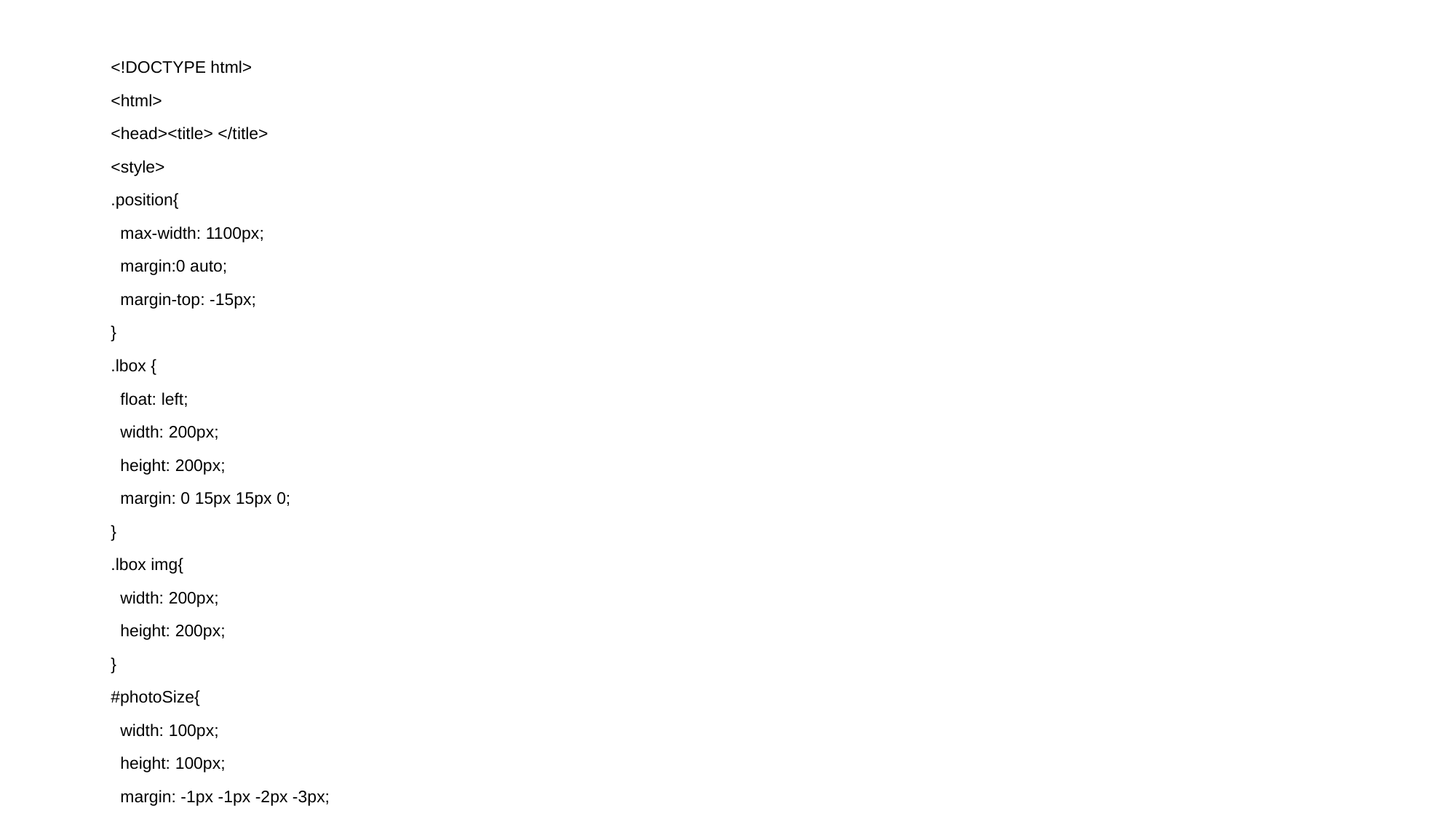

<!DOCTYPE html>
<html>
<head><title> </title>
<style>
.position{
  max-width: 1100px;
  margin:0 auto;
  margin-top: -15px;
}
.lbox {
  float: left;
  width: 200px;
  height: 200px;
  margin: 0 15px 15px 0;
}
.lbox img{
  width: 200px;
  height: 200px;
}
#photoSize{
  width: 100px;
  height: 100px;
  margin: -1px -1px -2px -3px;
}
ul{
  background: black;
  margin-left: 100px;
  padding: 10px;
  width: 1300px;
  height: 30px;
}
ul li{
  background: black;
  color:white;
  list-style:none;
  float: left;
  padding:0px;
}
</style>
<p>
</head>
<body>
<h1 class=position>My exciting website!</h1>
<div>&nbsp;</div>

<ul>
  <li style="margin-left: 15px;">Home</li>
  <li style="margin-left: 245px;">Blog</li>
  <li style="margin-left: 245px;">About us</li>
  <li style="margin-left: 245px;">Our history</li>
  <li style="margin-left: 245px;">Contacts</li>
</ul>

<table class="position" style="border-spacing: 15px;">
  <!--1줄-->
  <thead>
    <tr>
      <td rowspan= "2" style="width:750px; height:10px;"><h2>An Exciting Blog Post</h2></td>
      <td style="width:250px;"><h2>Photography</h2></td>
    </tr>
  </thead>

  <!--2줄-->
  <tbody>
    <tr>
    <td rowspan="3">
      <div class="lbox">
        <img src="photo01.png">
      </div>
[인터풋볼=잘츠부르크(오스트리아)] 임진욱 통신원 = 레드불 잘츠부르크가 헹크를 꺾고 챔피언스리그 첫 승을 신고했다. 황희찬은 1골 2도움으로 펄펄 날았다.<p>
레드불 잘츠부르크는 18일 오전 4시(한국시간) 오스트리아 잘츠부르크에 위치한 레드불 아레나에서 열린 헹크와의 2019-20 시즌 유럽축구연맹(UEFA) 챔피언스리그(UCL) E조 조별리그 1차전 홈경기에서 6-2 대승을 거뒀다.<p>
[선발 라인업] 황희찬, 생애 첫 챔피언스리그 본선 선발 출격!<br>
황희찬은 홀란드와 함께 투톱을 이뤄 공격 선봉에 섰다. 측면에 미나미노와 스조보살라이가 자리했고, 중원에 베르네데, 유누조비치가 포진했다. 4백은 크리스텐센, 라말류, 뵈버, 울메르였고, 골문은 스탄코비치가 지켰다.<p>
[전반전] 황소같았던 잘츠부르크, 폭풍 5골+대승 예감<p>
전반 2분 만에 잘츠부르크가 앞서갔다. 미나미노가 내준 공을 홀란드가 침착하게 마무리하며 헹크의 골망을 갈랐다. 기세를 올린 잘츠부르크는 파상공세를 펼쳤다. 전반 34분, 황희찬이 상대 수비와의 경합을 이겨냈고, 홀란드에게 공을 내줬다. 이를 홀란드가 마무리하며 스코어는 2-0이 됐다. 황희찬은 생애 첫 챔피언스리그 어시스트와 공격포인트를 달성했다.<br>
그리고 전반 36분, 골키퍼와의 일대일 찬스를 놓치지 않고 마무리하며 황희찬은 챔피언스리그 데뷔골을 터트렸다. 전반 39분, 헹크의 루쿠미가 만회골을 터트렸고, 헹크가 추격에 나섰다. 하지만 전반 45분, 황희찬의 크로스를 홀란드가 마무리하며 스코어는 4-1이 됐다. 황희찬의 세 번째 공격포인트이자 홀란드의 해트트릭.<br>
전반 추가시간 스조보살라이가 한 골 더 추가했고, 잘츠부르크는 황희찬의 1골 2도움 맹활약에 힘입어 승기를 잡은 채 후반전에 나섰다.<p>
[후반전] 승기 잡은 잘츠부르크, UCL 첫 경기 대승으로 마무리<br>
후반 시작하자마자 황희찬이 단독 기회를 잡았다. 황희찬의 슈팅을 골키퍼가 선방해내며 황희찬은 멀티골의 기회를 아쉽게 놓쳤다. 후반 10분, 헹크의 사마타가 만회골을 터트리며 헹크는 점수 차를 조금이나마 줄이는데 성공했다.<br>
하지만 후반 21분, 유누조비치의 패스를 울메르가 마무리하며 다시 잘츠부르크가 달아났다. 승기를 완전히 잡은 잘츠부르크는 해트트릭을 기록한 홀란드 대신 다카를 투입했다. 후반 35분, 황희찬의 슈팅은 골키퍼 정면을 향하며 아쉬움을 삼켰다.<br>
후반 35분, 사마타에게 퇴장이 주어졌지만 VAR 판독 끝에 경고로 정정됐다. 이후 잘츠부르크는 크리스텐센 대신 파르카스가 그라운드를 밟았고, 3장의 교체카드를 사용했다. 황희찬은 90분 풀타임 동안 그라운드를 누볐고, 결국 잘츠부르크는 대승으로 경기를 마무리했다.<p>
[경기 결과]<br>
레드불 잘츠부르크(6) : 홀란드(전반 2분, 전반 34분, 전반 45분), 황희찬(전반 36분), 스조보살라이(전반 45+2분), 울메르(후반 21분)<br>
헹크(2) : 루쿠미(전반 39분), 사마타(후반 10분)<br>
    </td>
    <td>
      <img id="photoSize" src="photo02.png">
      <img id="photoSize" src="photo03.png"><br>
      <img id="photoSize" src="photo04.png">
      <img id="photoSize" src="photo05.png"><br>
      <img id="photoSize" src="photo06.png">
    </td>
    </tr>
   </tbody>

</table>
</body>
</html>